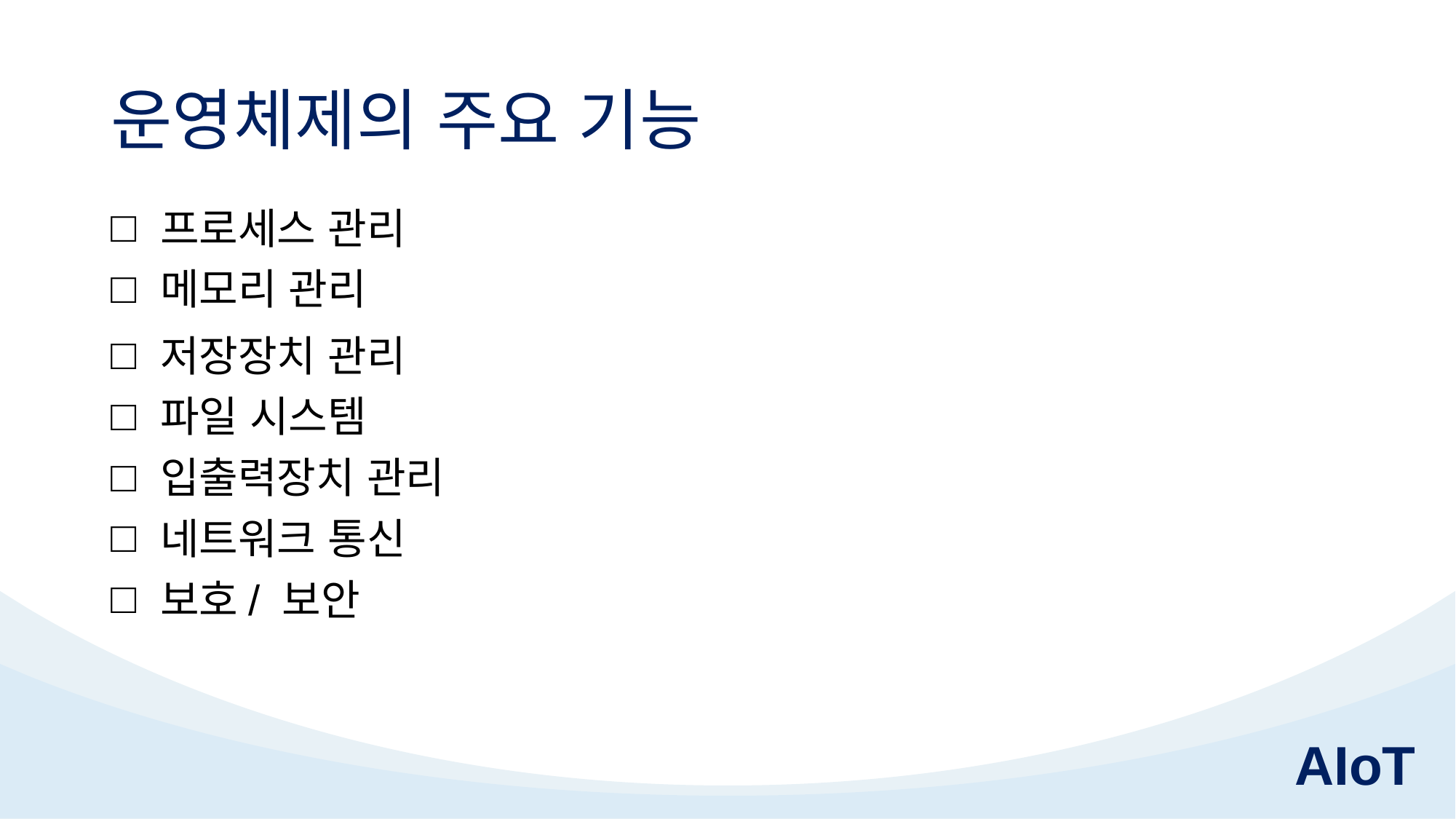

# 운영체제의 주요 기능
 프로세스 관리
 메모리 관리
 저장장치 관리
 파일 시스템
 입출력장치 관리
 네트워크 통신
 보호/ 보안